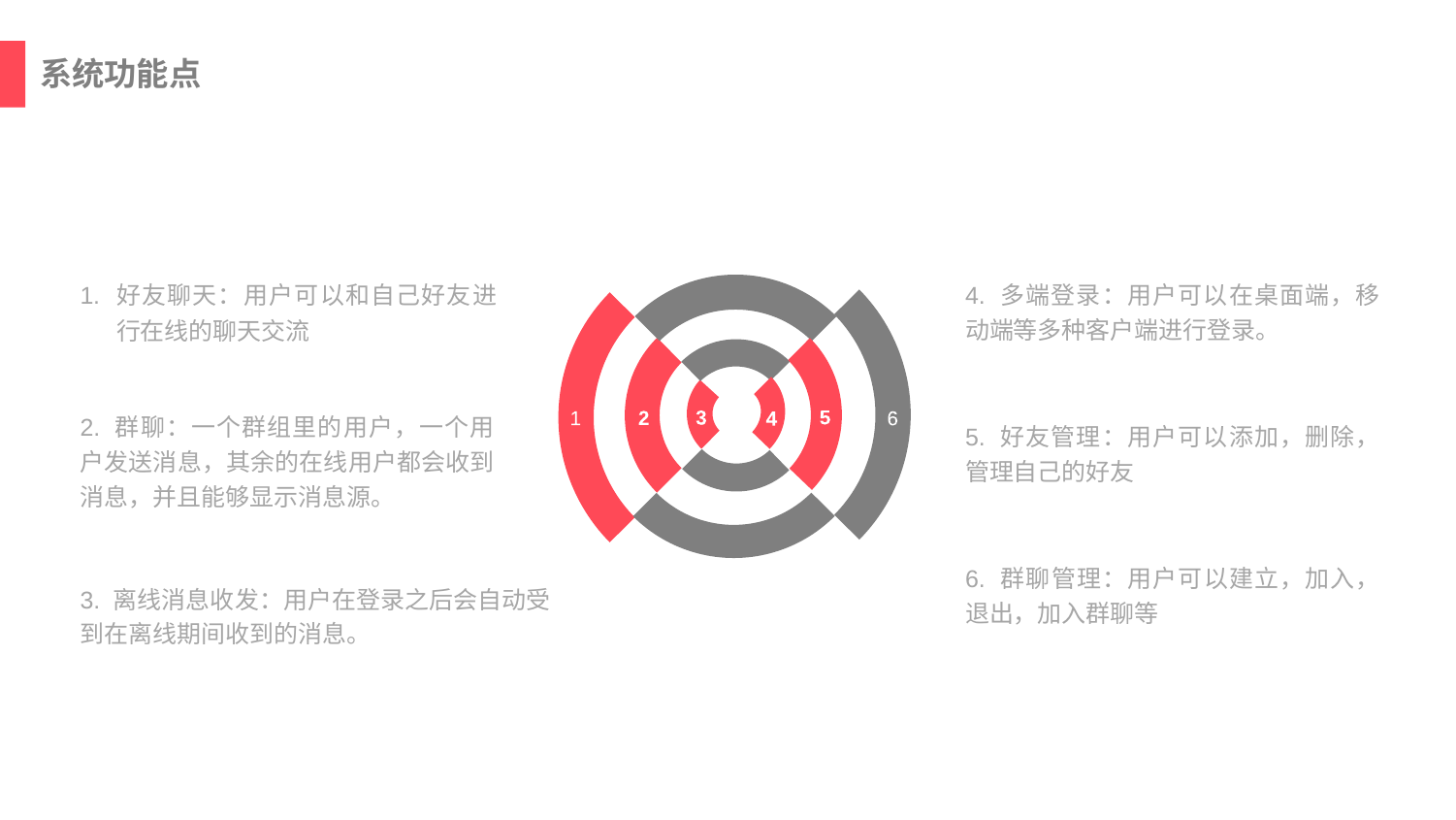

系统功能点

1
2
3

6
5
4
4. 多端登录：⽤户可以在桌⾯端，移动端等多种客户端进⾏登录。
5. 好友管理：⽤户可以添加，删除，管理⾃⼰的好友
6. 群聊管理：⽤户可以建⽴，加⼊，退出，加⼊群聊等
好友聊天：⽤户可以和⾃⼰好友进⾏在线的聊天交流
2. 群聊：⼀个群组⾥的⽤户，⼀个⽤户发送消息，其余的在线⽤户都会收到消息，并且能够显示消息源。
3. 离线消息收发：⽤户在登录之后会⾃动受到在离线期间收到的消息。
60%
65%
20%
70%